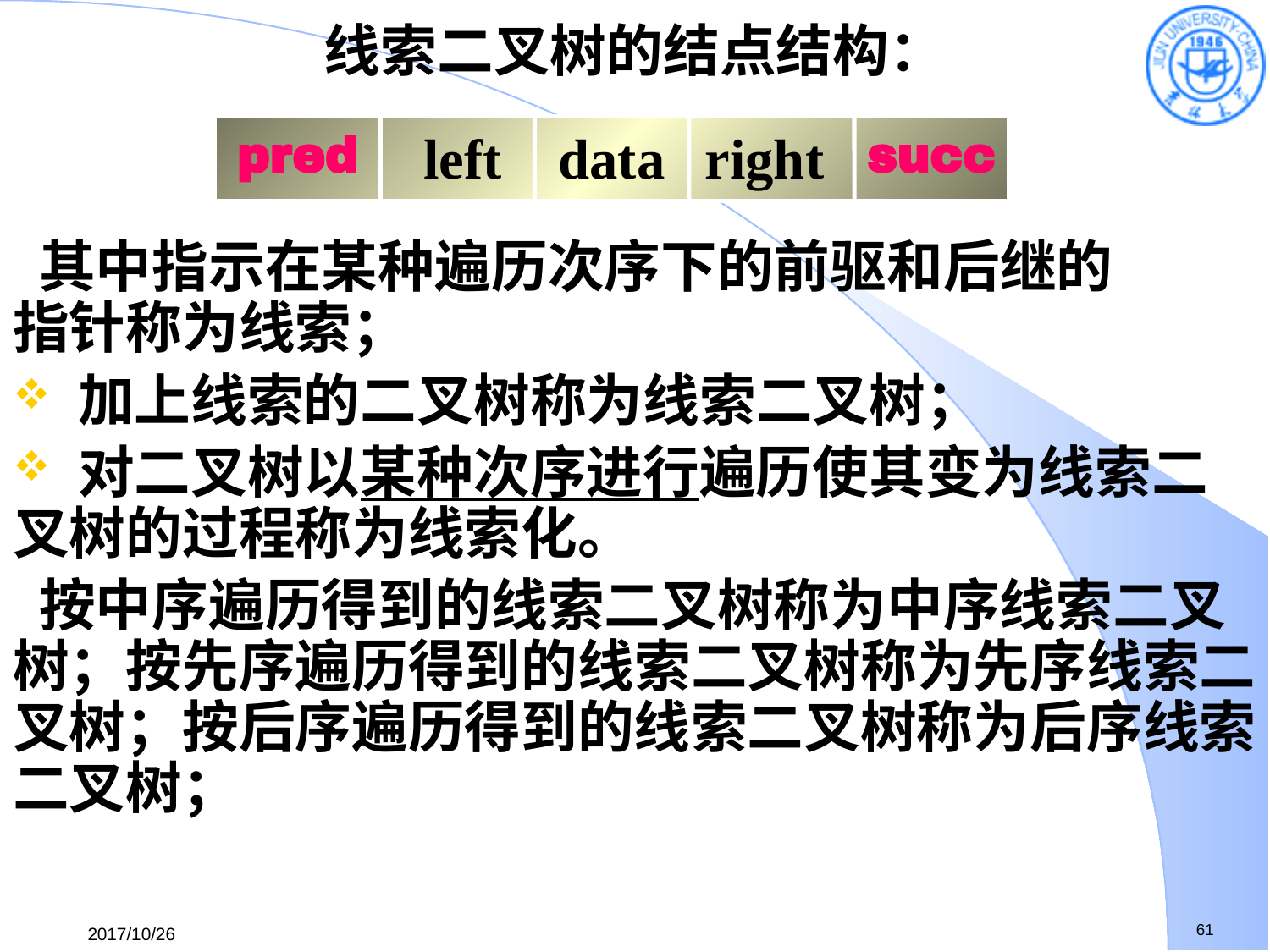

线索二叉树的结点结构：

 其中指示在某种遍历次序下的前驱和后继的
指针称为线索；
 加上线索的二叉树称为线索二叉树；
 对二叉树以某种次序进行遍历使其变为线索二叉树的过程称为线索化。
 按中序遍历得到的线索二叉树称为中序线索二叉树；按先序遍历得到的线索二叉树称为先序线索二叉树；按后序遍历得到的线索二叉树称为后序线索二叉树；

pred

left

data
right

succ